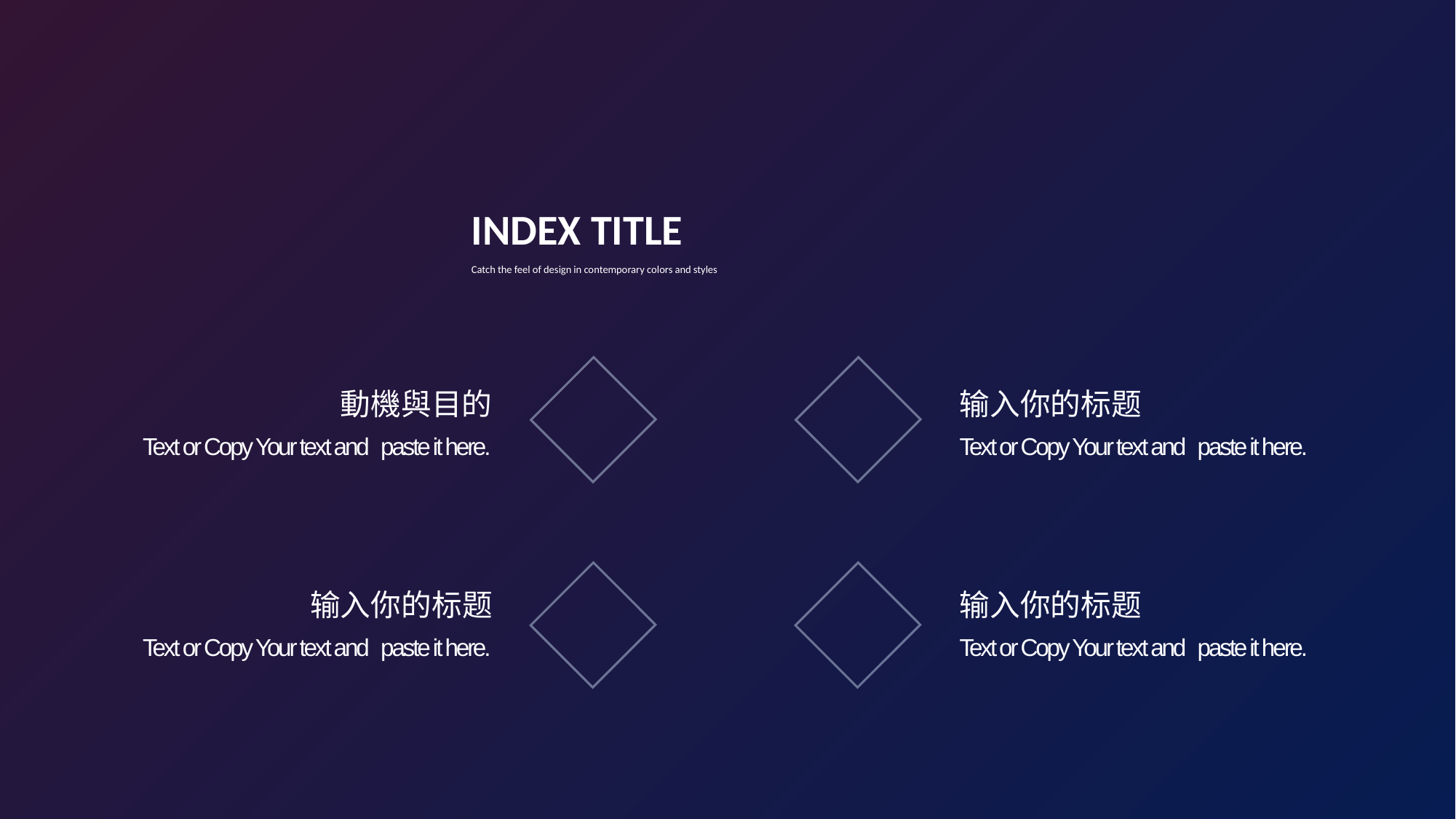

INDEX TITLE
Catch the feel of design in contemporary colors and styles
1
2
動機與目的
Text or Copy Your text and   paste it here.
输入你的标题
Text or Copy Your text and   paste it here.
3
4
输入你的标题
Text or Copy Your text and   paste it here.
输入你的标题
Text or Copy Your text and   paste it here.